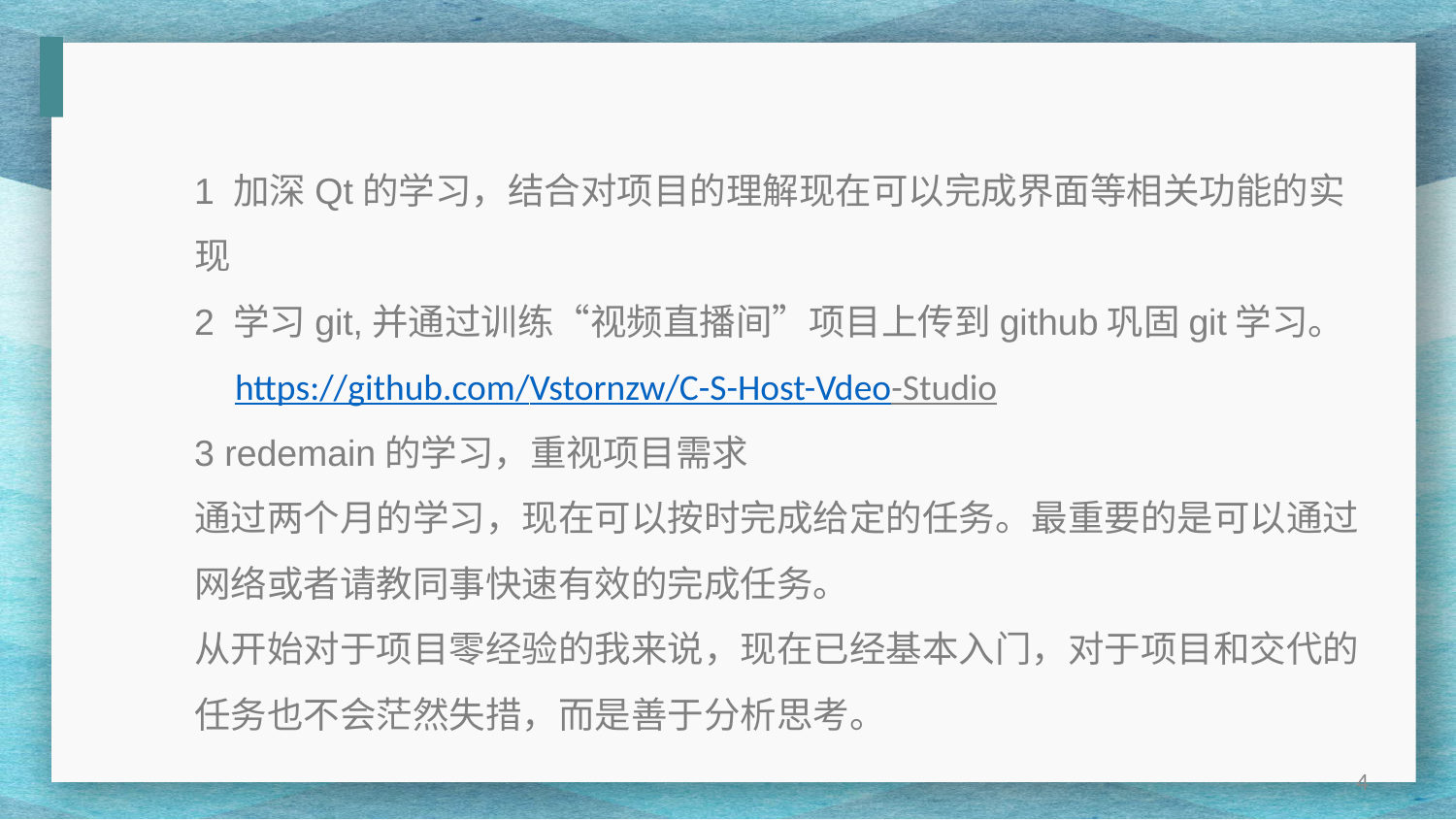

1 加深Qt的学习，结合对项目的理解现在可以完成界面等相关功能的实现
2 学习git,并通过训练“视频直播间”项目上传到github巩固git学习。
    https://github.com/Vstornzw/C-S-Host-Vdeo-Studio
3 redemain的学习，重视项目需求
通过两个月的学习，现在可以按时完成给定的任务。最重要的是可以通过网络或者请教同事快速有效的完成任务。
从开始对于项目零经验的我来说，现在已经基本入门，对于项目和交代的任务也不会茫然失措，而是善于分析思考。
4